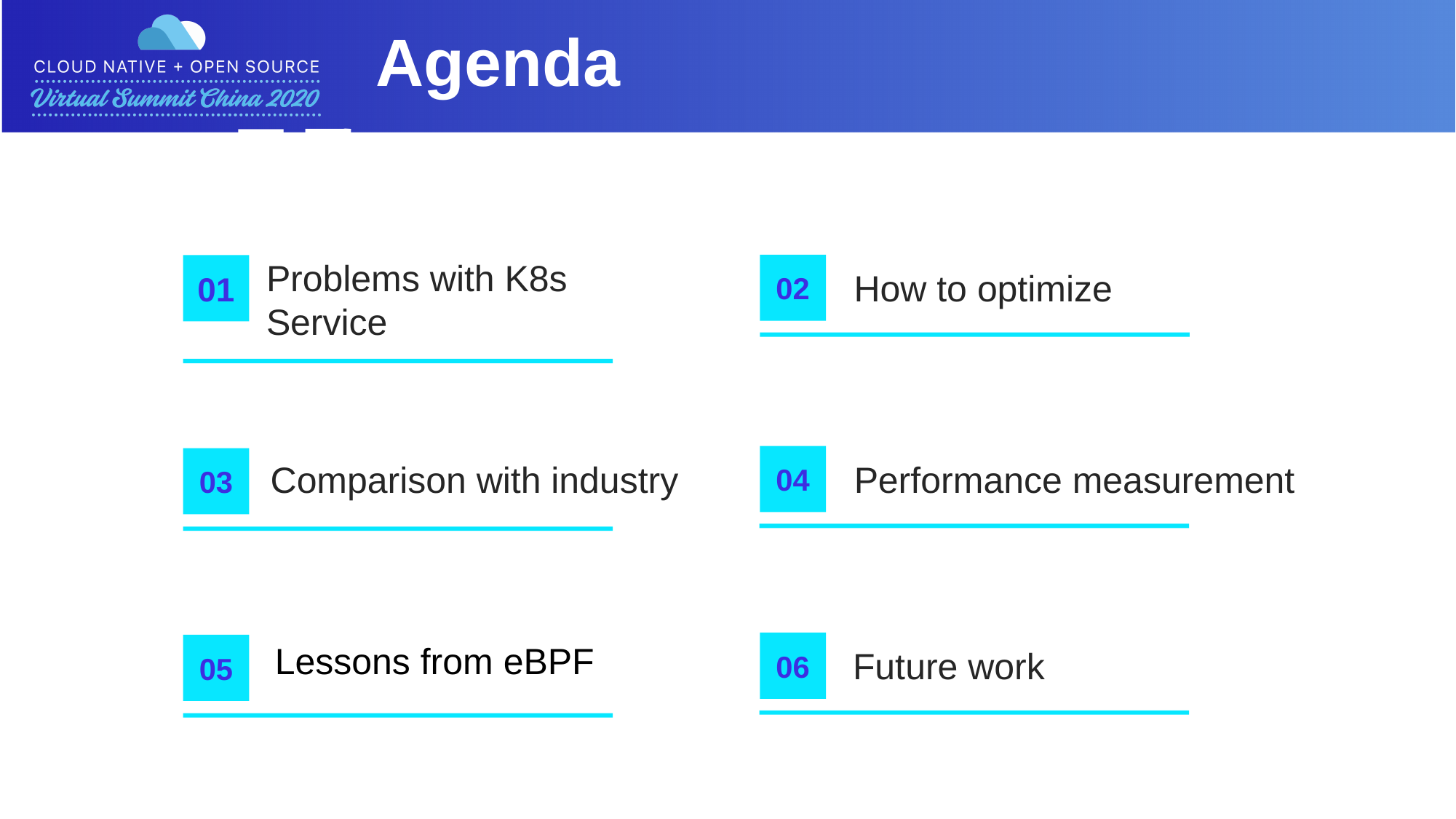

Agenda
目录
Problems with K8s Service
02
01
How to optimize

04
03
Comparison with industry
Performance measurement

Lessons from eBPF
06
05
Future work